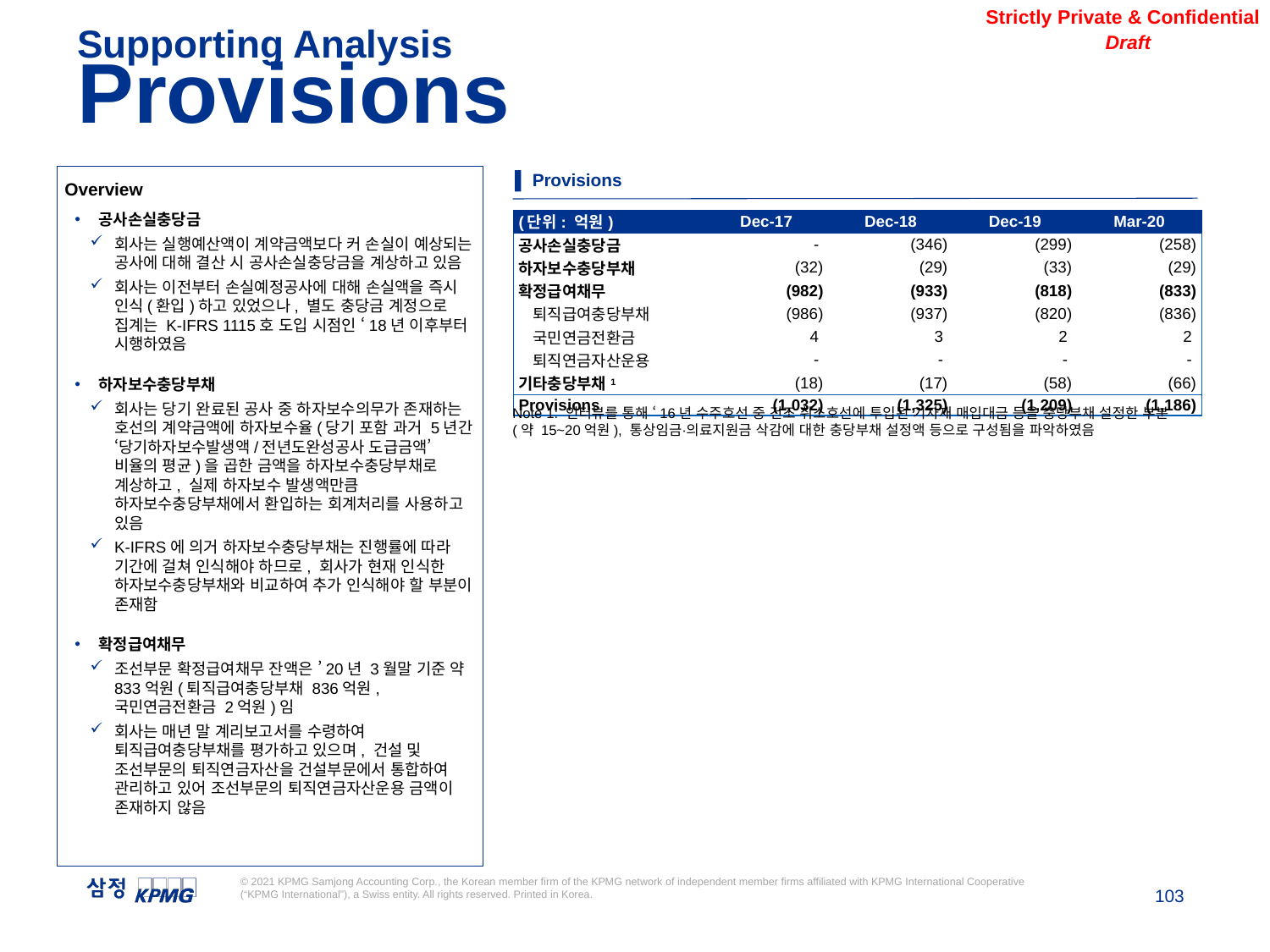

Supporting Analysis
Provisions
▌ Provisions
Overview
공사손실충당금
회사는 실행예산액이 계약금액보다 커 손실이 예상되는 공사에 대해 결산 시 공사손실충당금을 계상하고 있음
회사는 이전부터 손실예정공사에 대해 손실액을 즉시 인식(환입)하고 있었으나, 별도 충당금 계정으로 집계는 K-IFRS 1115호 도입 시점인 ‘18년 이후부터 시행하였음
하자보수충당부채
회사는 당기 완료된 공사 중 하자보수의무가 존재하는 호선의 계약금액에 하자보수율(당기 포함 과거 5년간 ‘당기하자보수발생액/전년도완성공사 도급금액’ 비율의 평균)을 곱한 금액을 하자보수충당부채로 계상하고, 실제 하자보수 발생액만큼 하자보수충당부채에서 환입하는 회계처리를 사용하고 있음
K-IFRS에 의거 하자보수충당부채는 진행률에 따라 기간에 걸쳐 인식해야 하므로, 회사가 현재 인식한 하자보수충당부채와 비교하여 추가 인식해야 할 부분이 존재함
확정급여채무
조선부문 확정급여채무 잔액은 ’20년 3월말 기준 약 833억원(퇴직급여충당부채 836억원, 국민연금전환금 2억원)임
회사는 매년 말 계리보고서를 수령하여 퇴직급여충당부채를 평가하고 있으며, 건설 및 조선부문의 퇴직연금자산을 건설부문에서 통합하여 관리하고 있어 조선부문의 퇴직연금자산운용 금액이 존재하지 않음

| (단위: 억원) | Dec-17 | Dec-18 | Dec-19 | Mar-20 |
| --- | --- | --- | --- | --- |
| 공사손실충당금 | - | (346) | (299) | (258) |
| 하자보수충당부채 | (32) | (29) | (33) | (29) |
| 확정급여채무 | (982) | (933) | (818) | (833) |
| 퇴직급여충당부채 | (986) | (937) | (820) | (836) |
| 국민연금전환금 | 4 | 3 | 2 | 2 |
| 퇴직연금자산운용 | - | - | - | - |
| 기타충당부채1 | (18) | (17) | (58) | (66) |
| Provisions | (1,032) | (1,325) | (1,209) | (1,186) |
Note 1: 인터뷰를 통해 ‘16년 수주호선 중 건조 취소호선에 투입된 기자재 매입대금 등을 충당부채 설정한 부분 (약 15~20억원), 통상임금∙의료지원금 삭감에 대한 충당부채 설정액 등으로 구성됨을 파악하였음